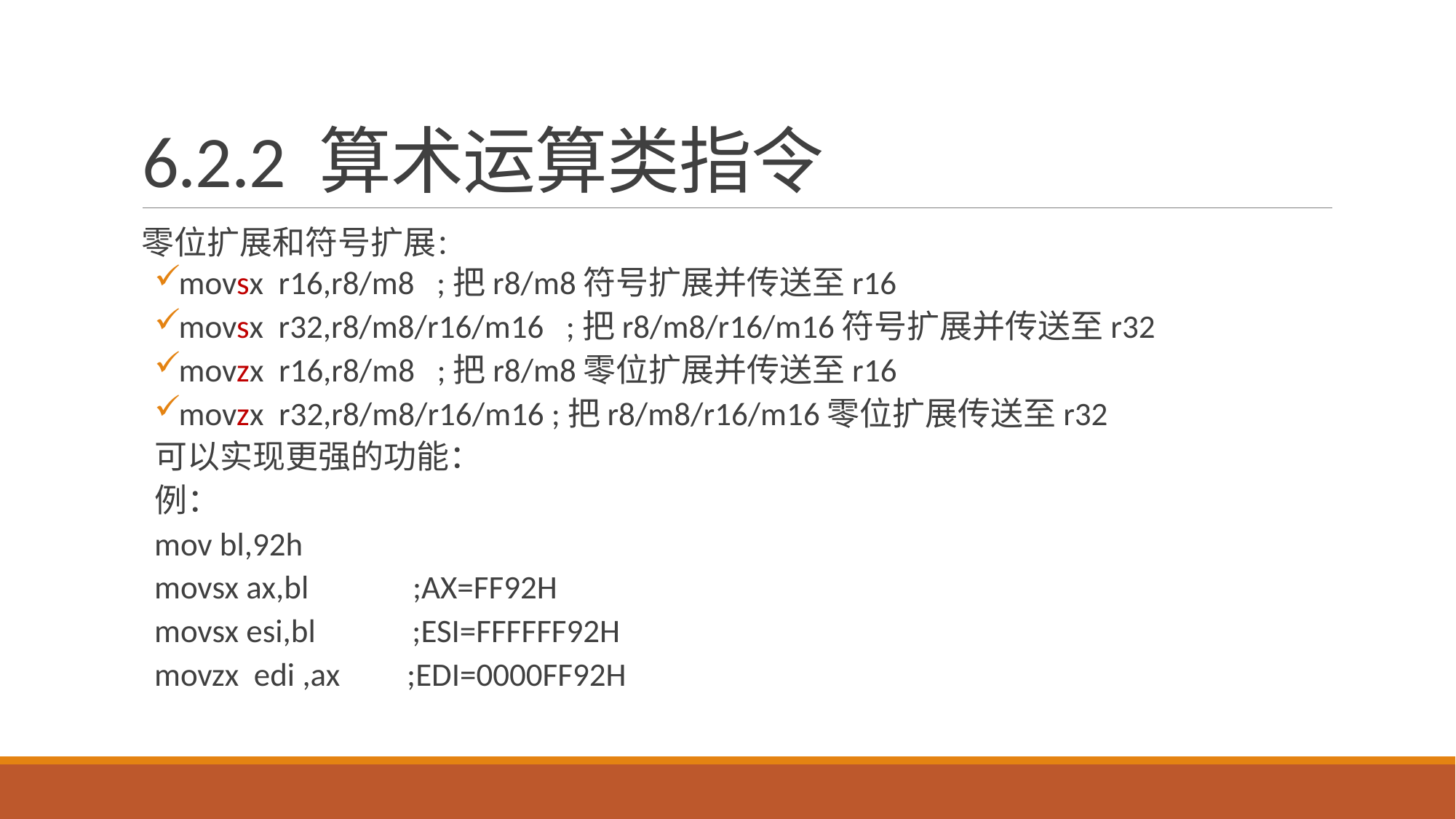

# 6.2.2 算术运算类指令
零位扩展和符号扩展：
movsx  r16,r8/m8   ;把r8/m8符号扩展并传送至r16
movsx  r32,r8/m8/r16/m16   ;把r8/m8/r16/m16符号扩展并传送至r32
movzx  r16,r8/m8   ;把r8/m8零位扩展并传送至r16
movzx  r32,r8/m8/r16/m16 ;把r8/m8/r16/m16零位扩展传送至r32
可以实现更强的功能：
例：
mov bl,92h
movsx ax,bl              ;AX=FF92H
movsx esi,bl             ;ESI=FFFFFF92H
movzx  edi ,ax         ;EDI=0000FF92H